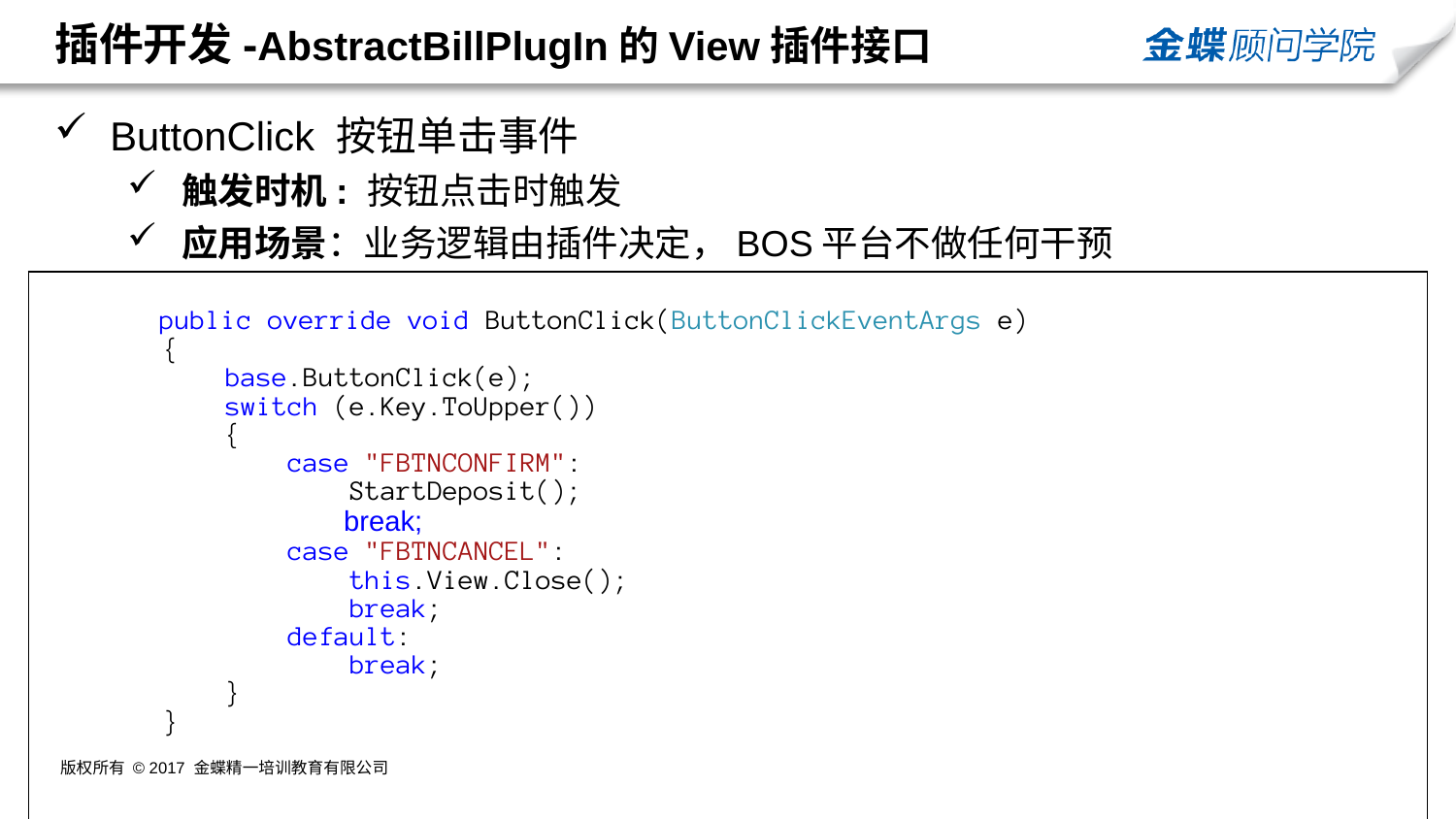

# 插件开发-AbstractBillPlugIn的View插件接口
  ButtonClick 按钮单击事件
触发时机: 按钮点击时触发
应用场景：业务逻辑由插件决定，BOS平台不做任何干预
| public override void ButtonClick(ButtonClickEventArgs e) { base.ButtonClick(e); switch (e.Key.ToUpper()) { case "FBTNCONFIRM": StartDeposit(); break; case "FBTNCANCEL": this.View.Close(); break; default: break; } } |
| --- |